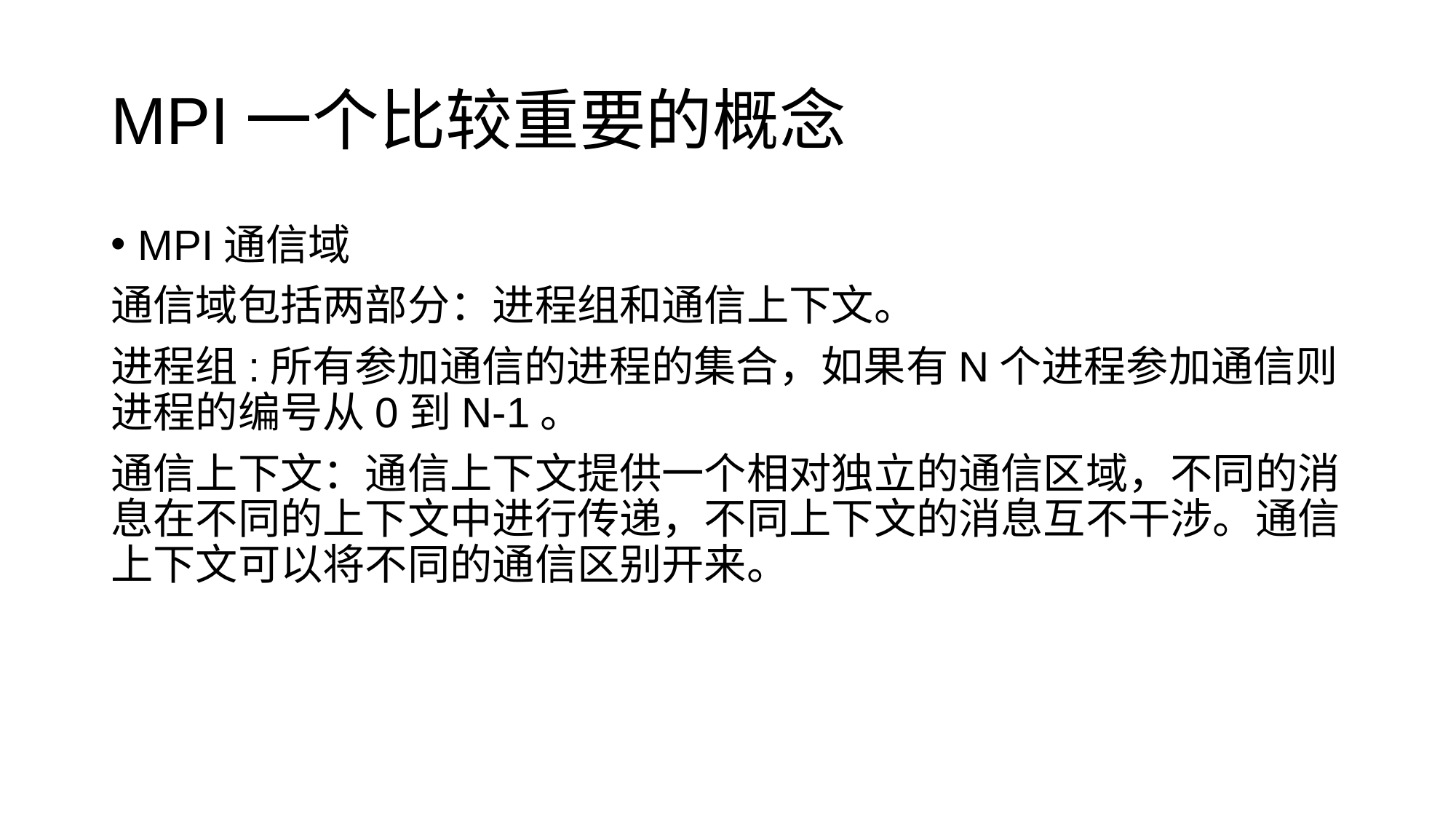

# MPI一个比较重要的概念
MPI通信域
通信域包括两部分：进程组和通信上下文。
进程组:所有参加通信的进程的集合，如果有N个进程参加通信则进程的编号从0到N-1。
通信上下文：通信上下文提供一个相对独立的通信区域，不同的消息在不同的上下文中进行传递，不同上下文的消息互不干涉。通信上下文可以将不同的通信区别开来。